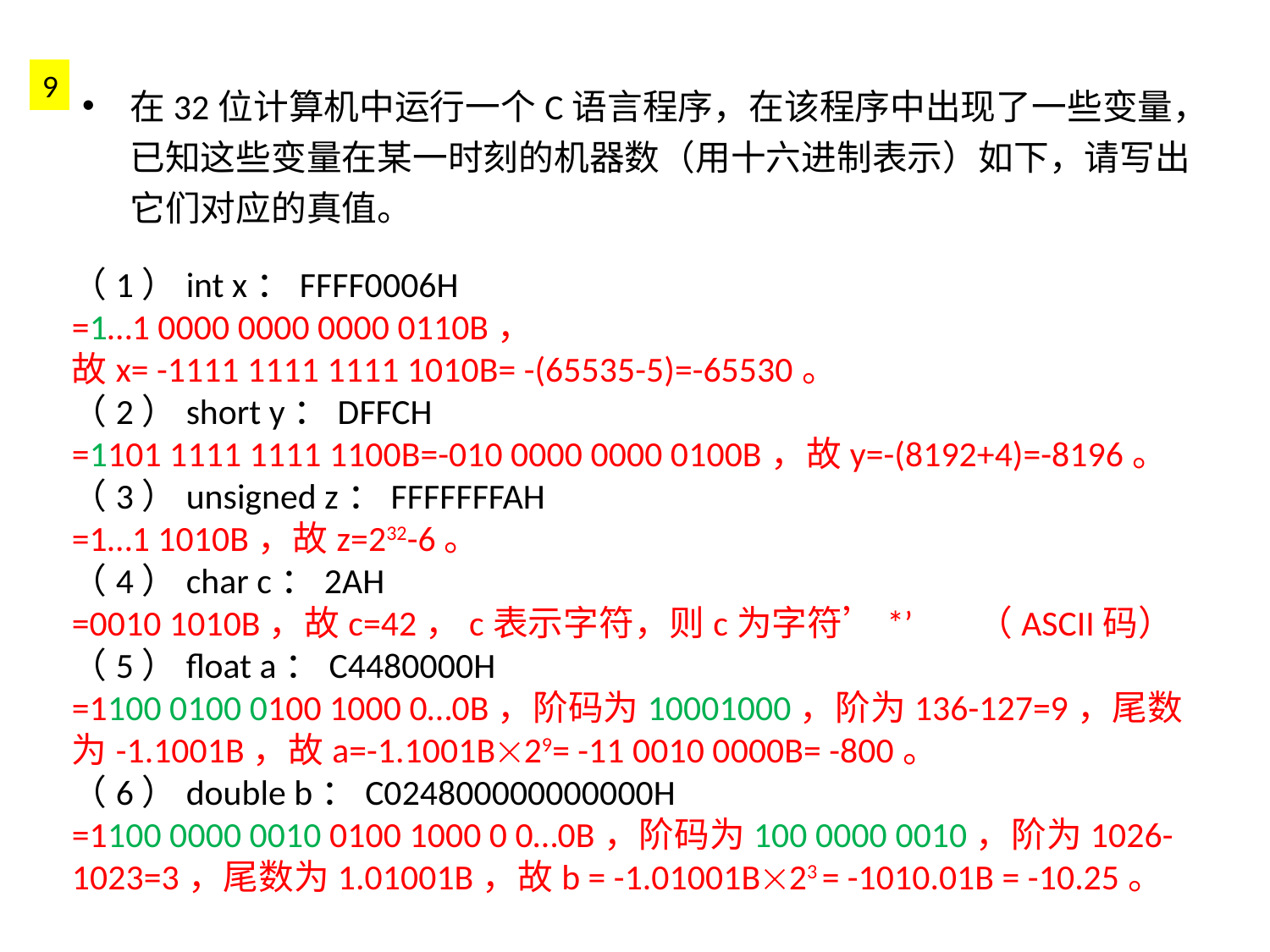

9
在32位计算机中运行一个C语言程序，在该程序中出现了一些变量，已知这些变量在某一时刻的机器数（用十六进制表示）如下，请写出它们对应的真值。
（1）int x：FFFF0006H
=1…1 0000 0000 0000 0110B，
故x= -1111 1111 1111 1010B= -(65535-5)=-65530。
（2）short y：DFFCH
=1101 1111 1111 1100B=-010 0000 0000 0100B，故y=-(8192+4)=-8196。
（3）unsigned z：FFFFFFFAH
=1…1 1010B，故z=232-6。
（4）char c：2AH
=0010 1010B，故c=42，c表示字符，则c为字符’*’ 	 （ASCII码）
（5）float a：C4480000H
=1100 0100 0100 1000 0…0B，阶码为10001000，阶为136-127=9，尾数为-1.1001B，故a=-1.1001B×29= -11 0010 0000B= -800。
（6）double b：C024800000000000H
=1100 0000 0010 0100 1000 0 0…0B，阶码为100 0000 0010，阶为1026-1023=3，尾数为1.01001B，故b = -1.01001B×23 = -1010.01B = -10.25。